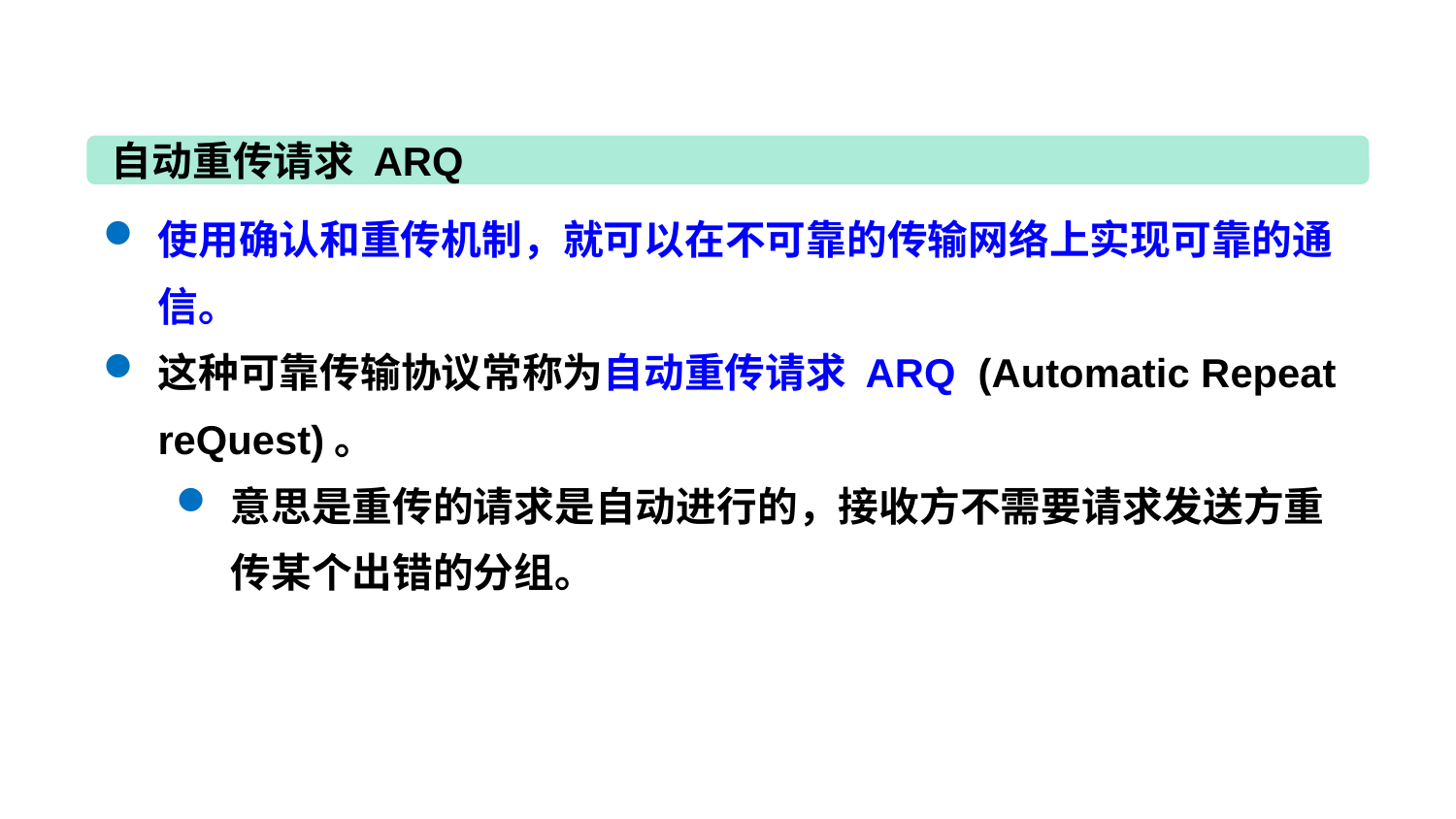

自动重传请求 ARQ

使用确认和重传机制，就可以在不可靠的传输网络上实现可靠的通信。
这种可靠传输协议常称为自动重传请求 ARQ  (Automatic Repeat reQuest)。
意思是重传的请求是自动进行的，接收方不需要请求发送方重传某个出错的分组。
63